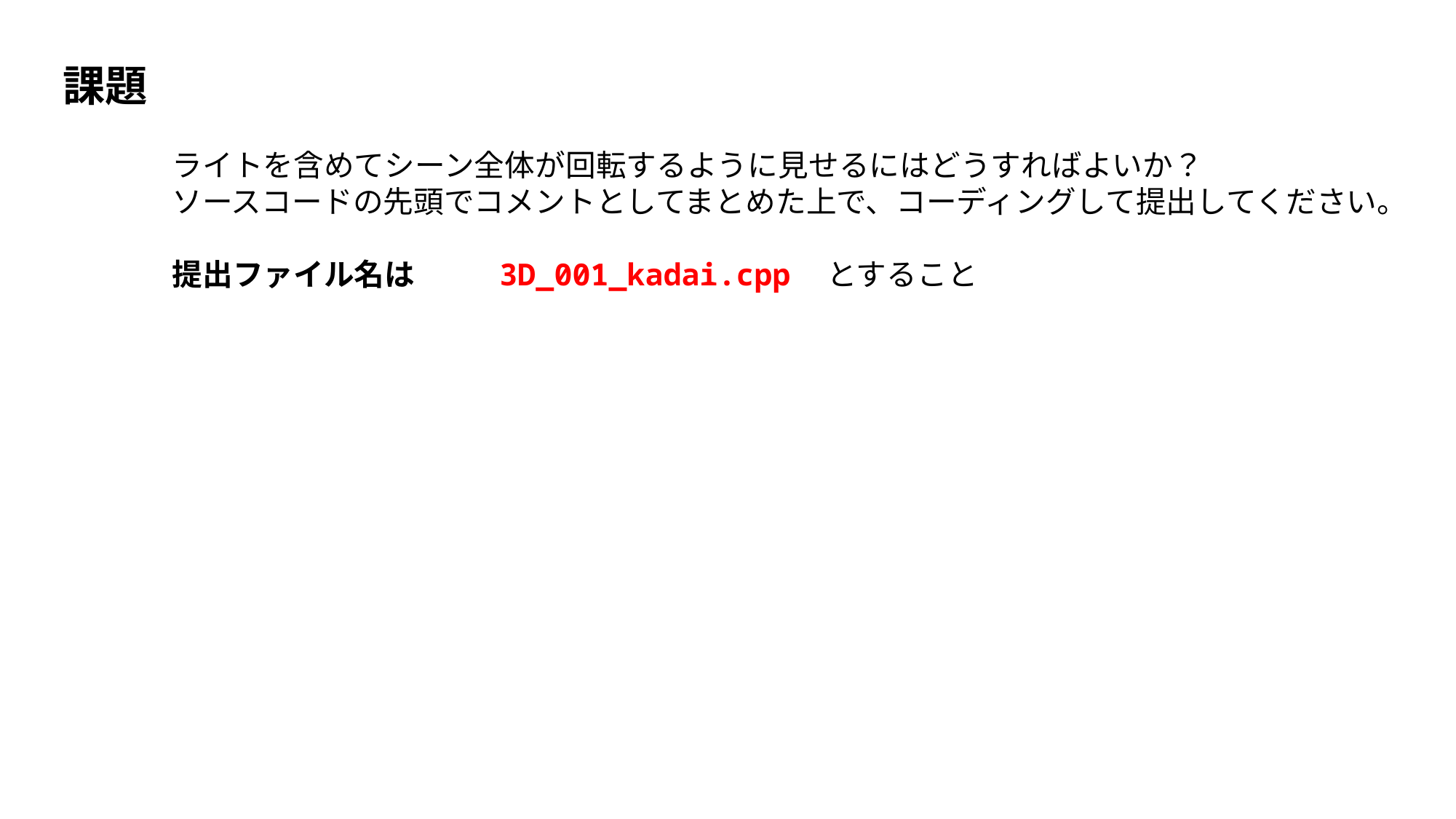

課題

	ライトを含めてシーン全体が回転するように見せるにはどうすればよいか？
	ソースコードの先頭でコメントとしてまとめた上で、コーディングして提出してください。

	提出ファイル名は	3D_001_kadai.cpp	とすること